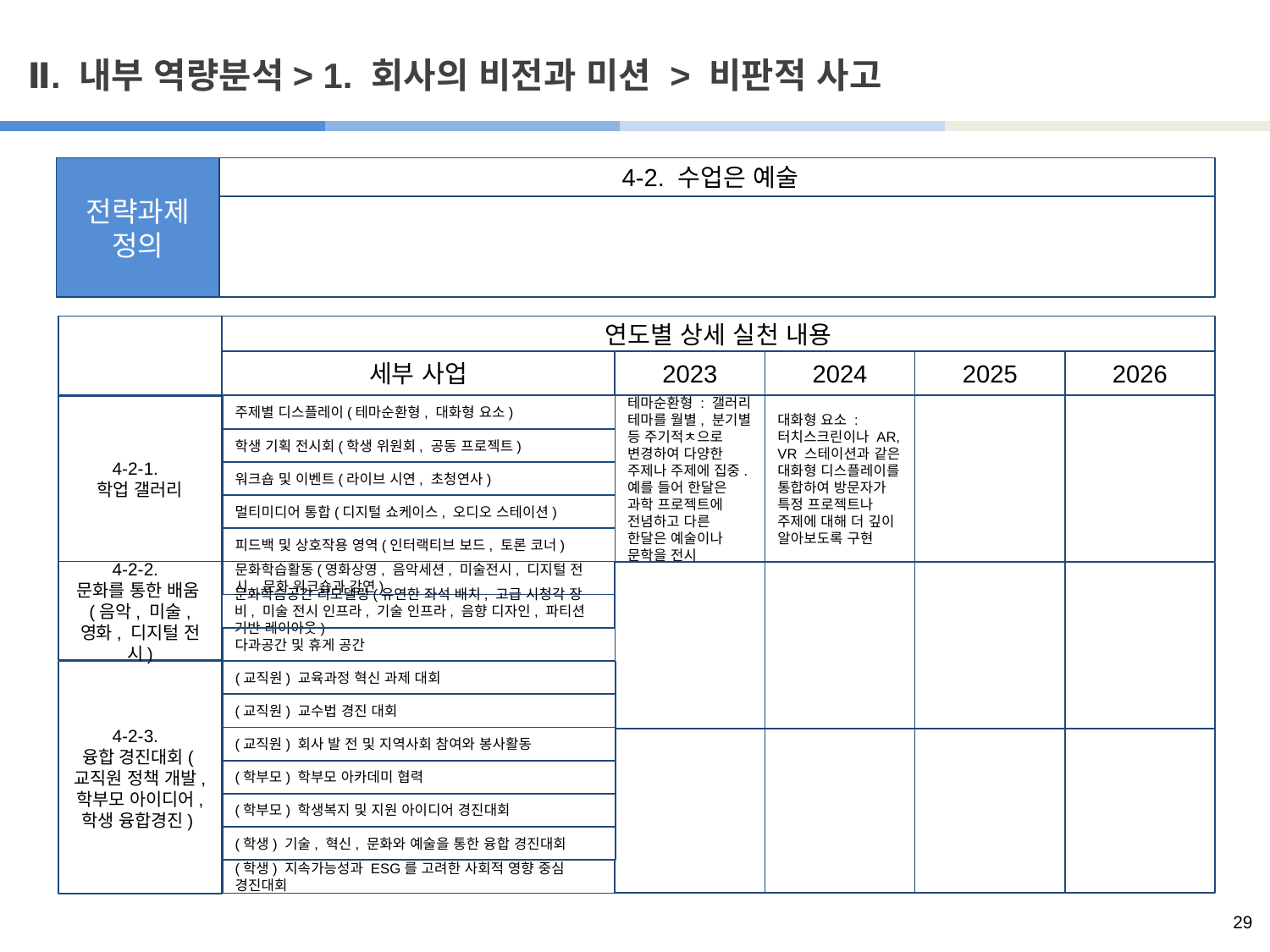

# Ⅱ. 내부 역량분석> 1. 회사의 비전과 미션 > 비판적 사고
4-2. 수업은 예술
전략과제
정의

연도별 상세 실천 내용
세부 사업
2023
2024
2025
2026
테마순환형 : 갤러리 테마를 월별, 분기별 등 주기적ㅊ으로 변경하여 다양한 주제나 주제에 집중. 예를 들어 한달은 과학 프로젝트에 전념하고 다른 한달은 예술이나 문학을 전시
대화형 요소 : 터치스크린이나 AR, VR 스테이션과 같은 대화형 디스플레이를 통합하여 방문자가 특정 프로젝트나 주제에 대해 더 깊이 알아보도록 구현

4-2-1.
학업 갤러리
주제별 디스플레이(테마순환형, 대화형 요소)
학생 기획 전시회(학생 위원회, 공동 프로젝트)
워크숍 및 이벤트(라이브 시연, 초청연사)
멀티미디어 통합(디지털 쇼케이스, 오디오 스테이션)
피드백 및 상호작용 영역(인터랙티브 보드, 토론 코너)
문화학습활동(영화상영, 음악세션, 미술전시, 디지털 전시, 문화 워크숍과 강연)
4-2-2.
문화를 통한 배움(음악, 미술, 영화, 디지털 전시)

문화학슴공간 리모델링(유연한 좌석 배치, 고급 시청각 장비, 미술 전시 인프라, 기술 인프라, 음향 디자인, 파티션 기반 레이아웃)
다과공간 및 휴게 공간
(교직원) 교육과정 혁신 과제 대회
4-2-3.
융합 경진대회(교직원 정책 개발, 학부모 아이디어, 학생 융합경진)
(교직원) 교수법 경진 대회
(교직원) 회사 발 전 및 지역사회 참여와 봉사활동

(학부모) 학부모 아카데미 협력
(학부모) 학생복지 및 지원 아이디어 경진대회
(학생) 기술, 혁신, 문화와 예술을 통한 융합 경진대회
(학생) 지속가능성과 ESG를 고려한 사회적 영향 중심 경진대회
29